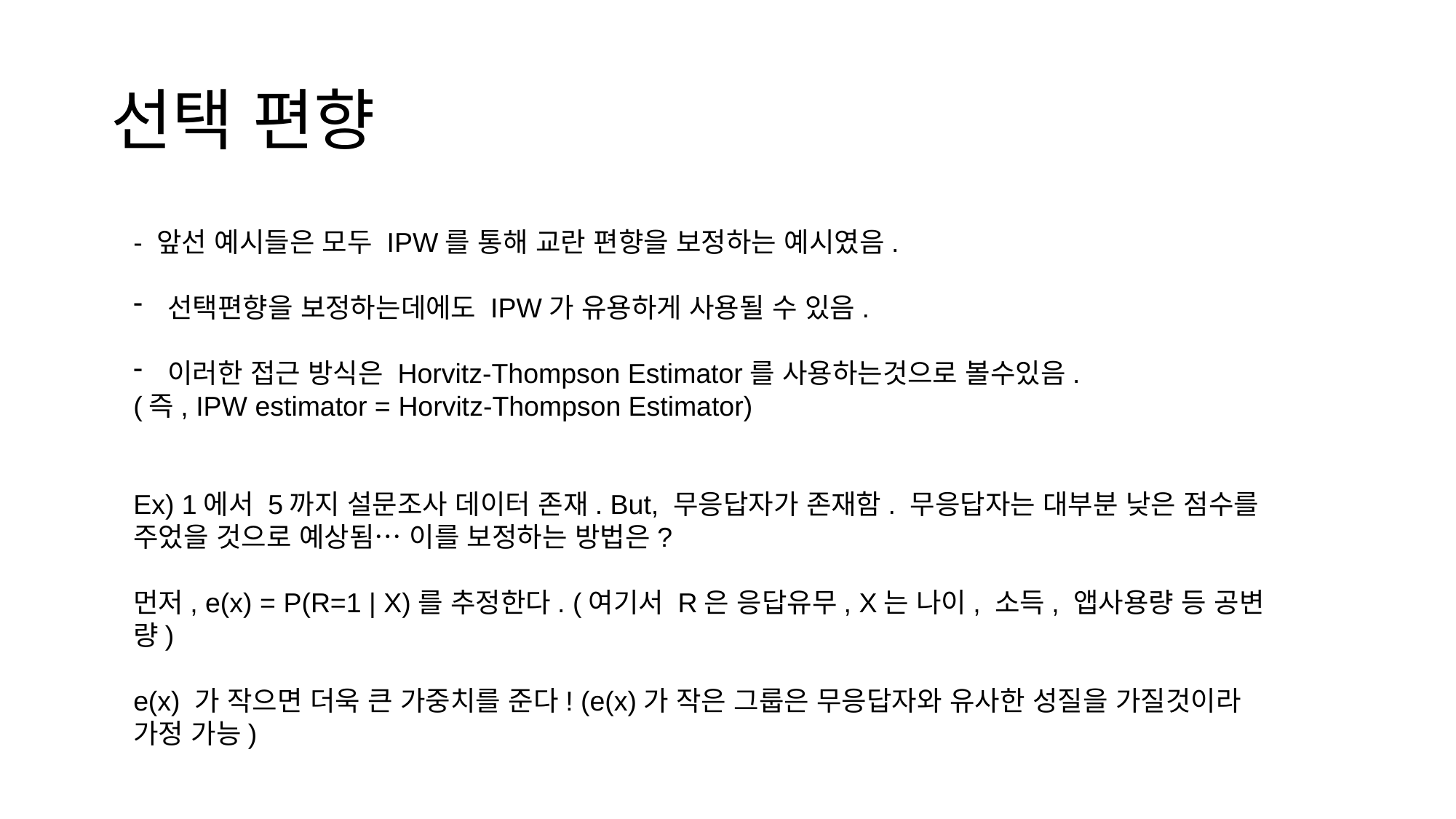

# 선택 편향
- 앞선 예시들은 모두 IPW를 통해 교란 편향을 보정하는 예시였음.

선택편향을 보정하는데에도 IPW가 유용하게 사용될 수 있음.

이러한 접근 방식은 Horvitz-Thompson Estimator를 사용하는것으로 볼수있음.
(즉, IPW estimator = Horvitz-Thompson Estimator)

Ex) 1에서 5까지 설문조사 데이터 존재. But, 무응답자가 존재함. 무응답자는 대부분 낮은 점수를 주었을 것으로 예상됨… 이를 보정하는 방법은?

먼저, e(x) = P(R=1 | X)를 추정한다. (여기서 R은 응답유무, X는 나이, 소득, 앱사용량 등 공변량)

e(x) 가 작으면 더욱 큰 가중치를 준다! (e(x)가 작은 그룹은 무응답자와 유사한 성질을 가질것이라 가정 가능)